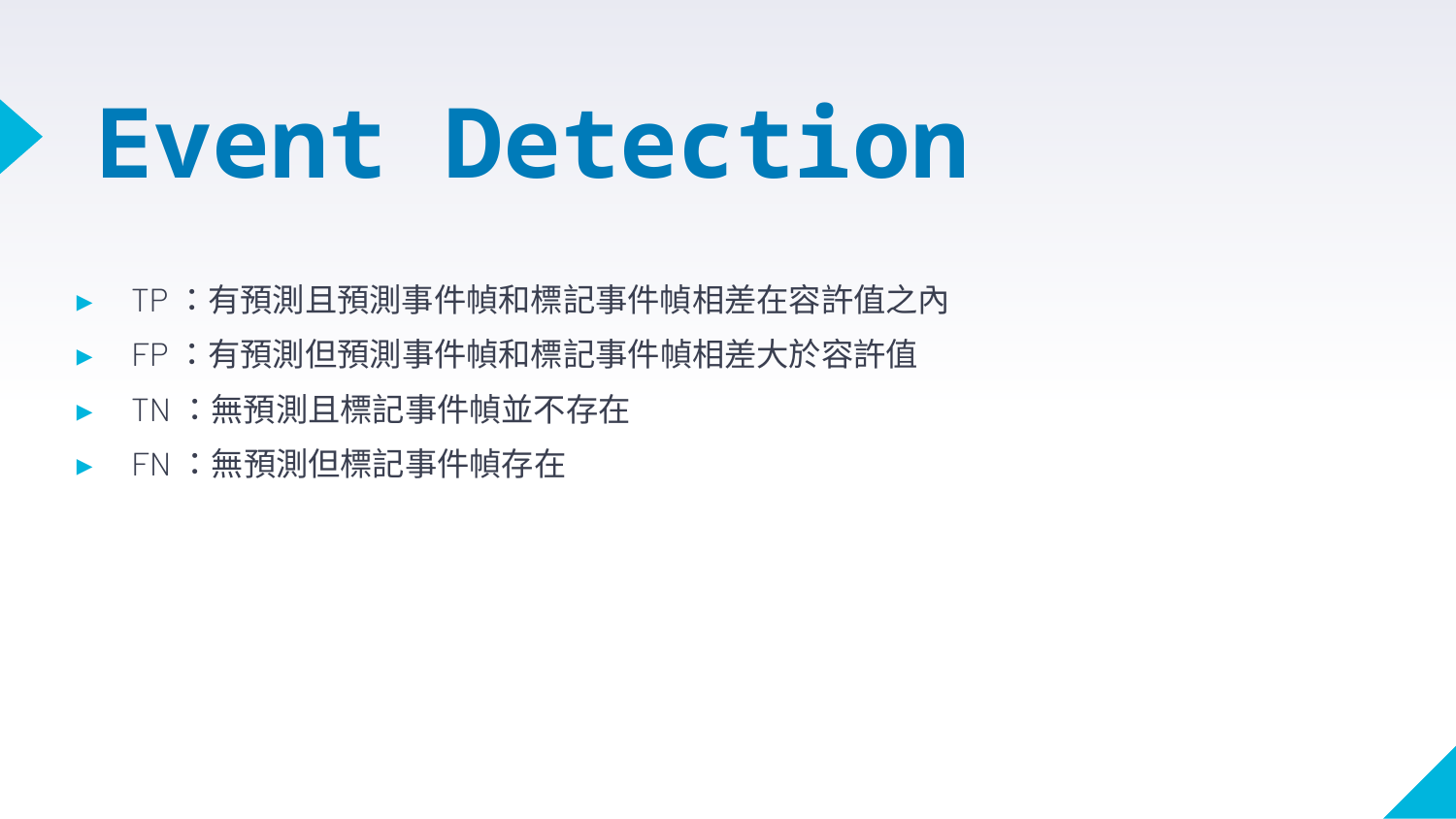

# Event Detection
TP：有預測且預測事件幀和標記事件幀相差在容許值之內
FP：有預測但預測事件幀和標記事件幀相差大於容許值
TN：無預測且標記事件幀並不存在
FN：無預測但標記事件幀存在